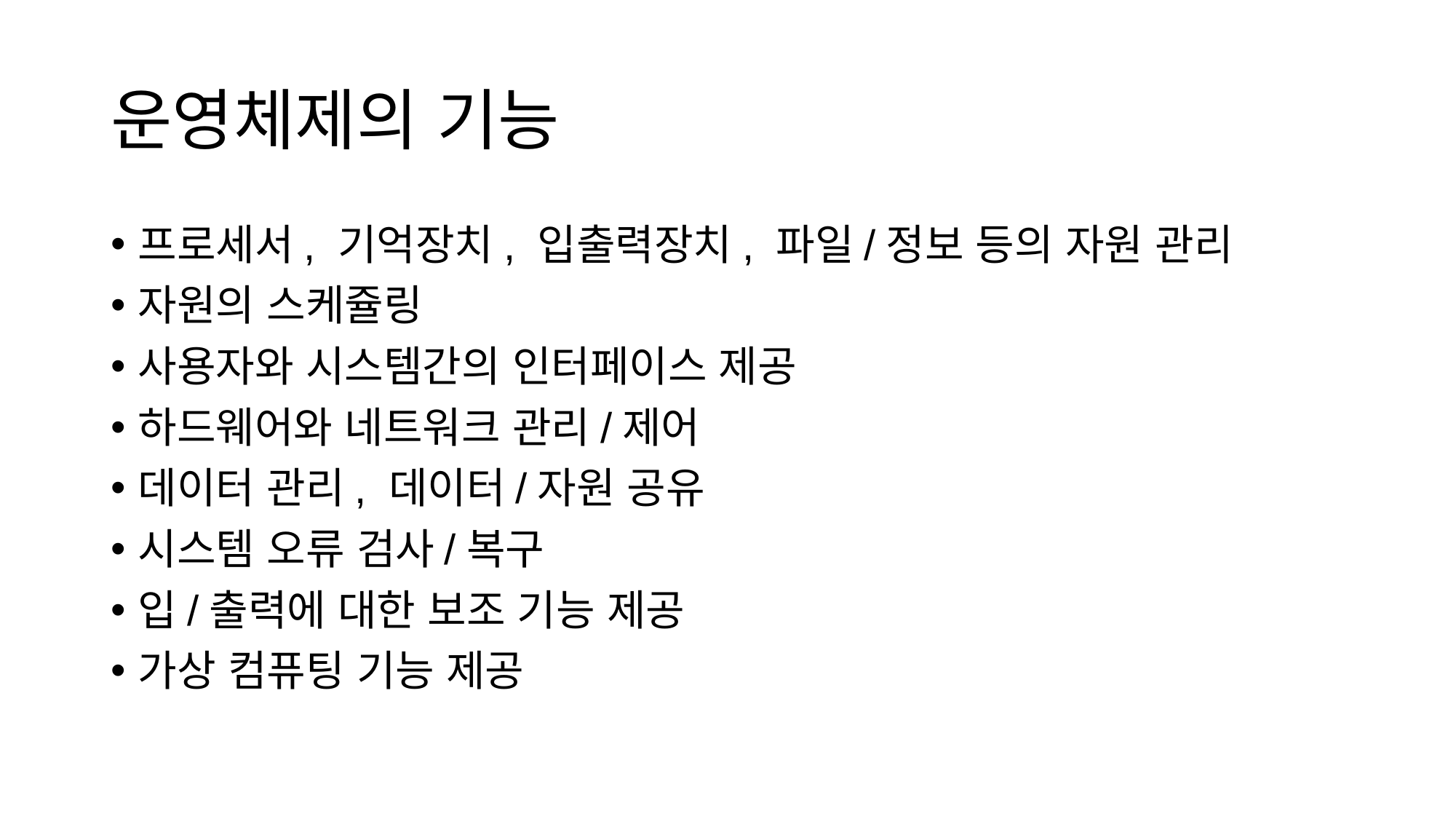

# 운영체제의 기능
프로세서, 기억장치, 입출력장치, 파일/정보 등의 자원 관리
자원의 스케쥴링
사용자와 시스템간의 인터페이스 제공
하드웨어와 네트워크 관리/제어
데이터 관리, 데이터/자원 공유
시스템 오류 검사/복구
입/출력에 대한 보조 기능 제공
가상 컴퓨팅 기능 제공